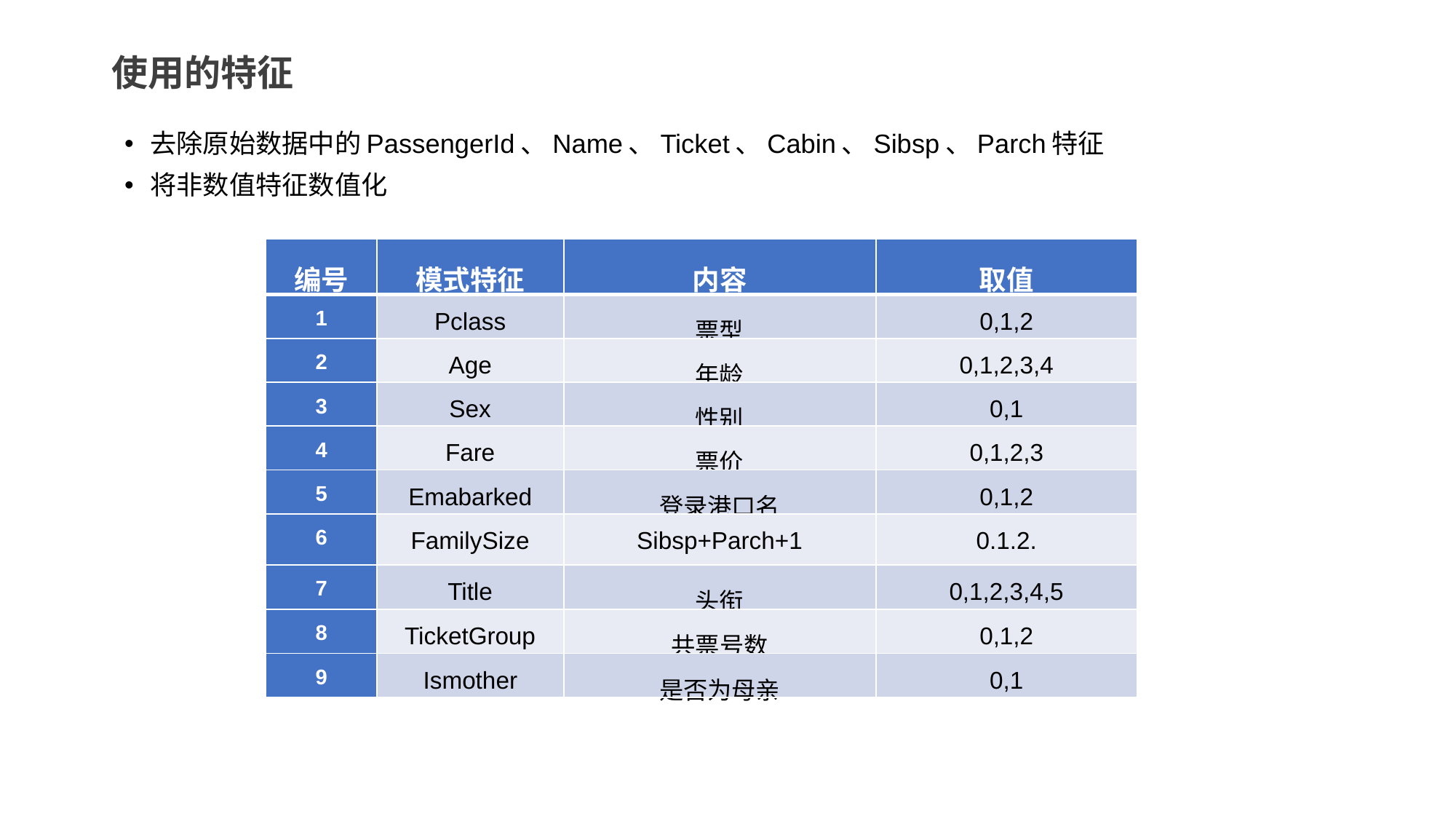

使用的特征
去除原始数据中的PassengerId、Name、Ticket、Cabin、Sibsp、Parch特征
将非数值特征数值化
| 编号 | 模式特征 | 内容 | 取值 |
| --- | --- | --- | --- |
| 1 | Pclass | 票型 | 0,1,2 |
| 2 | Age | 年龄 | 0,1,2,3,4 |
| 3 | Sex | 性别 | 0,1 |
| 4 | Fare | 票价 | 0,1,2,3 |
| 5 | Emabarked | 登录港口名 | 0,1,2 |
| 6 | FamilySize | Sibsp+Parch+1 | 0.1.2. |
| 7 | Title | 头衔 | 0,1,2,3,4,5 |
| 8 | TicketGroup | 共票号数 | 0,1,2 |
| 9 | Ismother | 是否为母亲 | 0,1 |